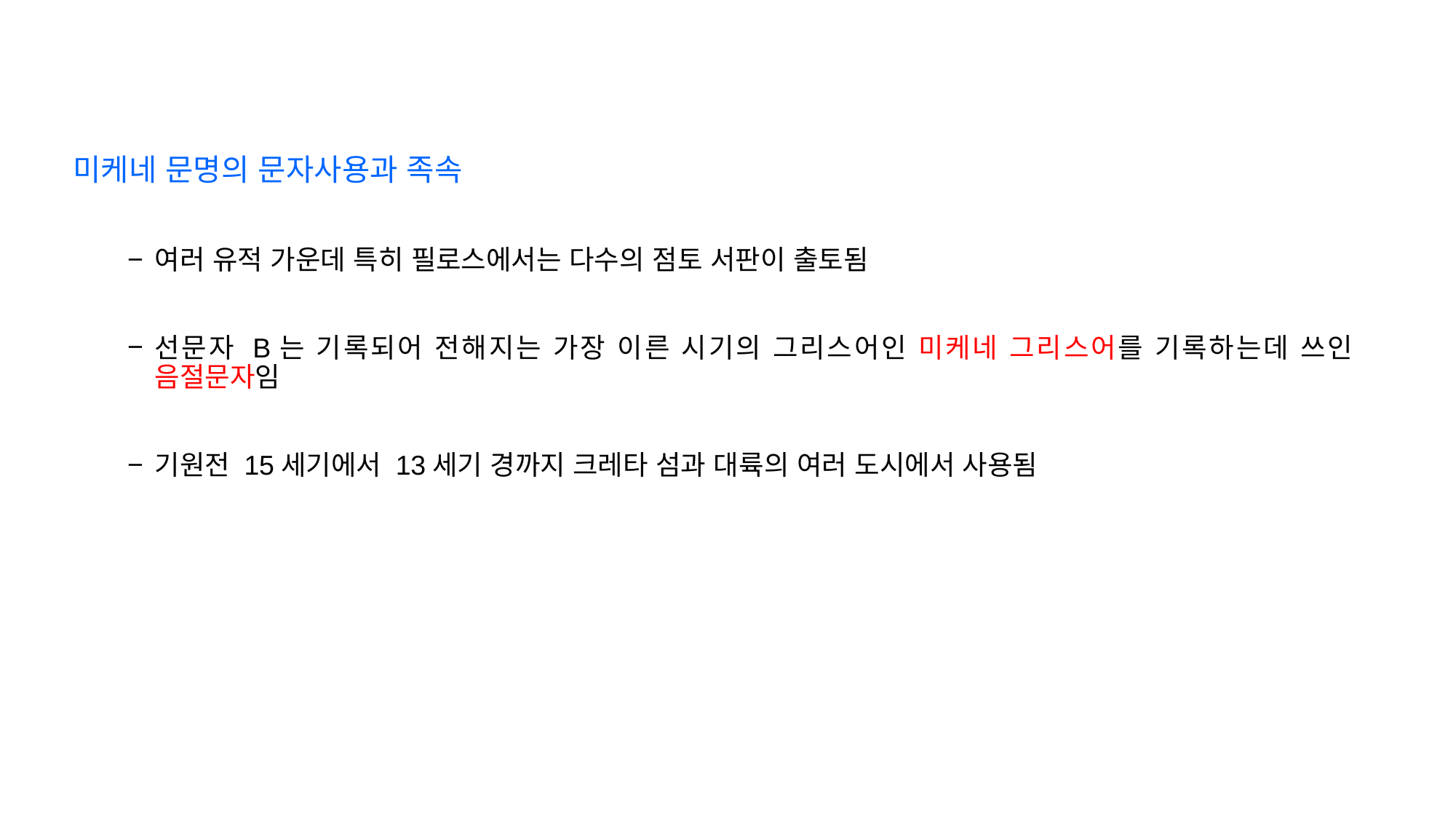

미케네 문명의 문자사용과 족속

여러 유적 가운데 특히 필로스에서는 다수의 점토 서판이 출토됨

선문자 B는 기록되어 전해지는 가장 이른 시기의 그리스어인 미케네 그리스어를 기록하는데 쓰인 음절문자임

기원전 15세기에서 13세기 경까지 크레타 섬과 대륙의 여러 도시에서 사용됨